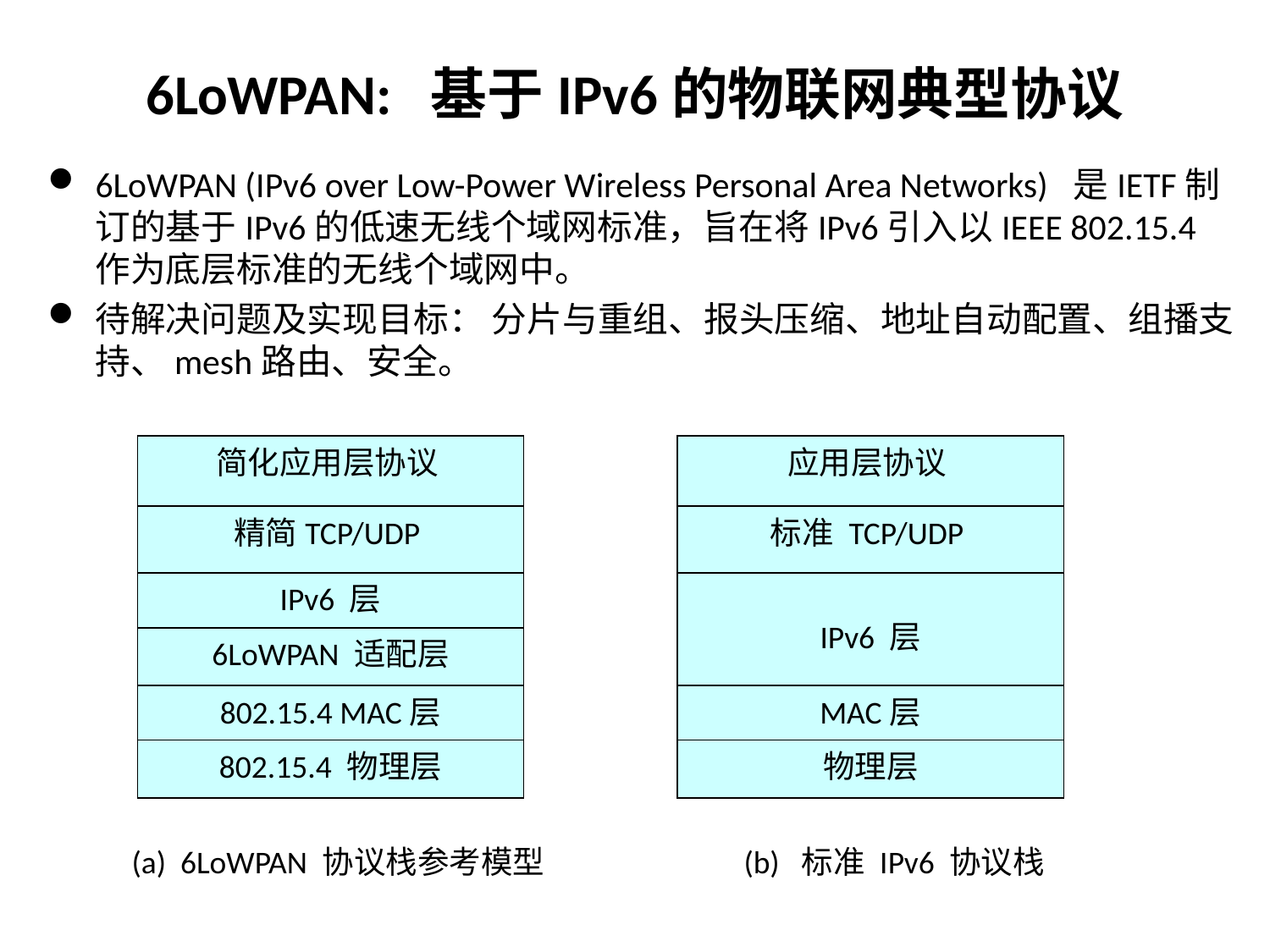

# 6LoWPAN:  基于IPv6的物联网典型协议
6LoWPAN (IPv6 over Low-Power Wireless Personal Area Networks)  是IETF制订的基于IPv6的低速无线个域网标准，旨在将IPv6引入以IEEE 802.15.4 作为底层标准的无线个域网中。
待解决问题及实现目标： 分片与重组、报头压缩、地址自动配置、组播支持、mesh路由、安全。

简化应用层协议
精简TCP/UDP
IPv6 层
6LoWPAN 适配层
802.15.4 MAC层
802.15.4 物理层
应用层协议
标准 TCP/UDP

IPv6 层
MAC层
物理层
(a)  6LoWPAN 协议栈参考模型
(b)  标准 IPv6 协议栈